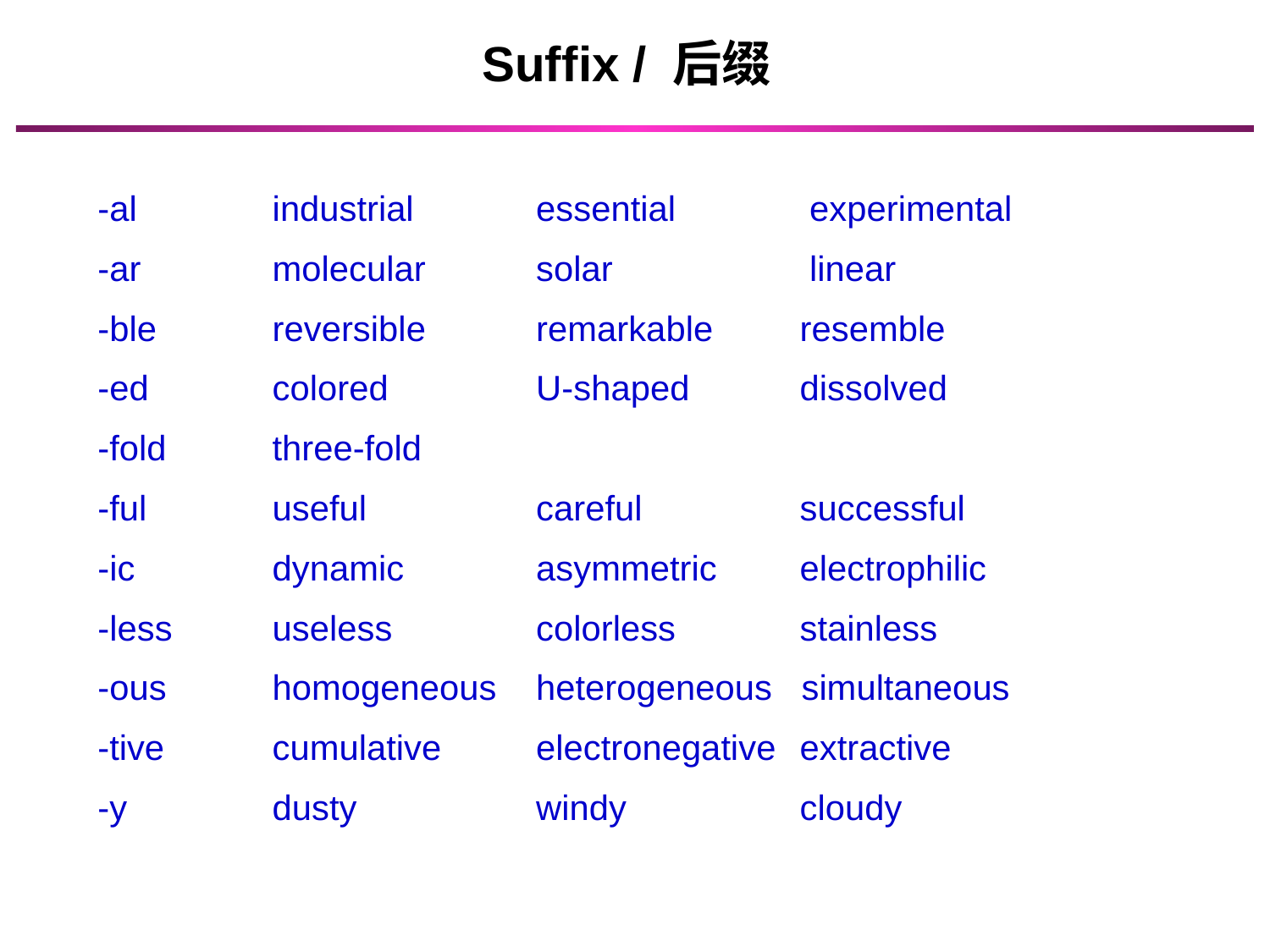

Suffix / 后缀

-al		industrial	 essential	   experimental
-ar		molecular	 solar		   linear
-ble	reversible	 remarkable	  resemble
-ed	colored		 U-shaped	  dissolved
-fold	three-fold
-ful	useful		 careful		  successful
-ic		dynamic	 asymmetric	  electrophilic
-less	useless		 colorless	  stainless
-ous	homogeneous	 heterogeneous   simultaneous
-tive	cumulative 	 electronegative	  extractive
-y		dusty		 windy		  cloudy